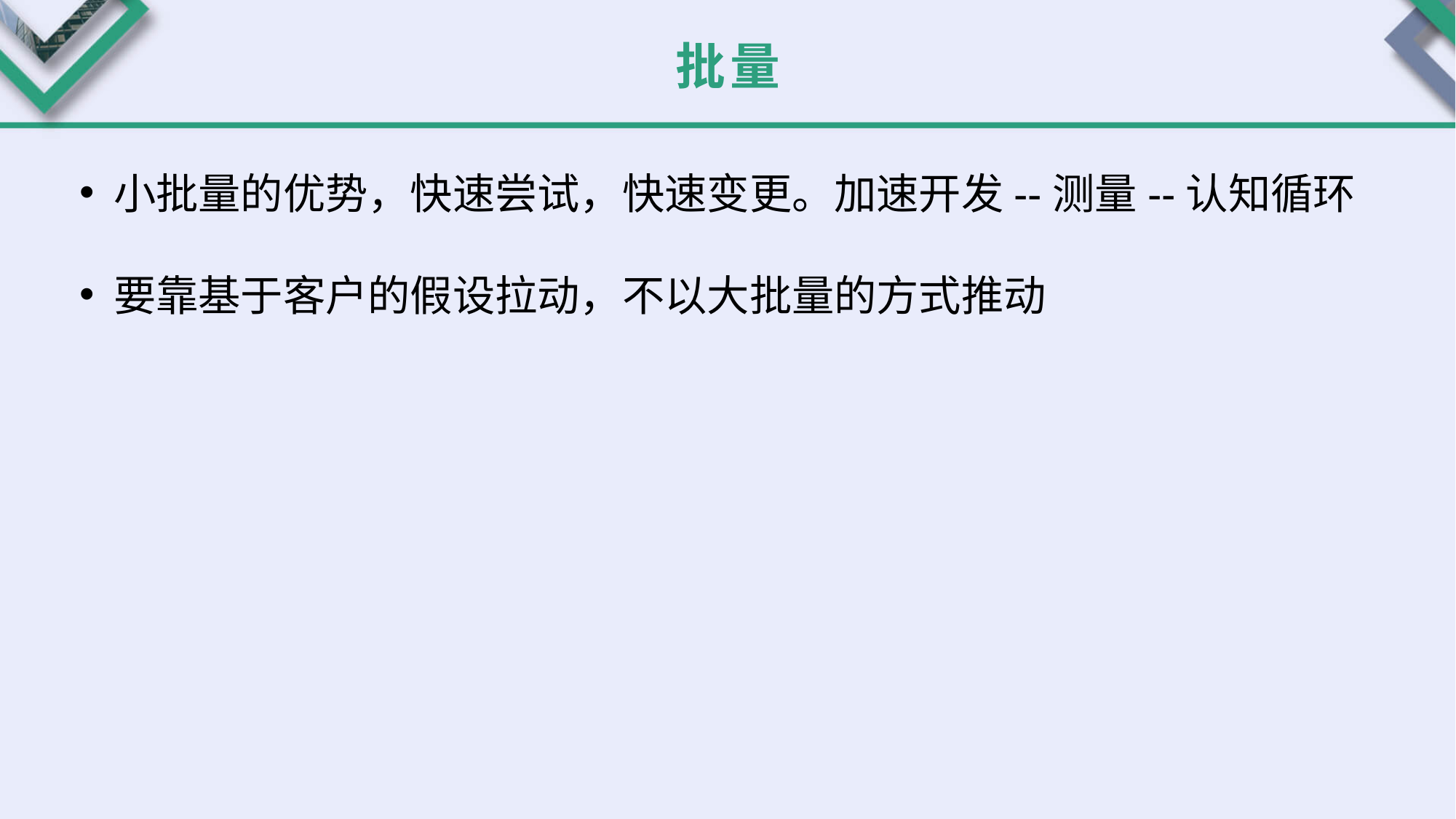

批量
小批量的优势，快速尝试，快速变更。加速开发--测量--认知循环

要靠基于客户的假设拉动，不以大批量的方式推动